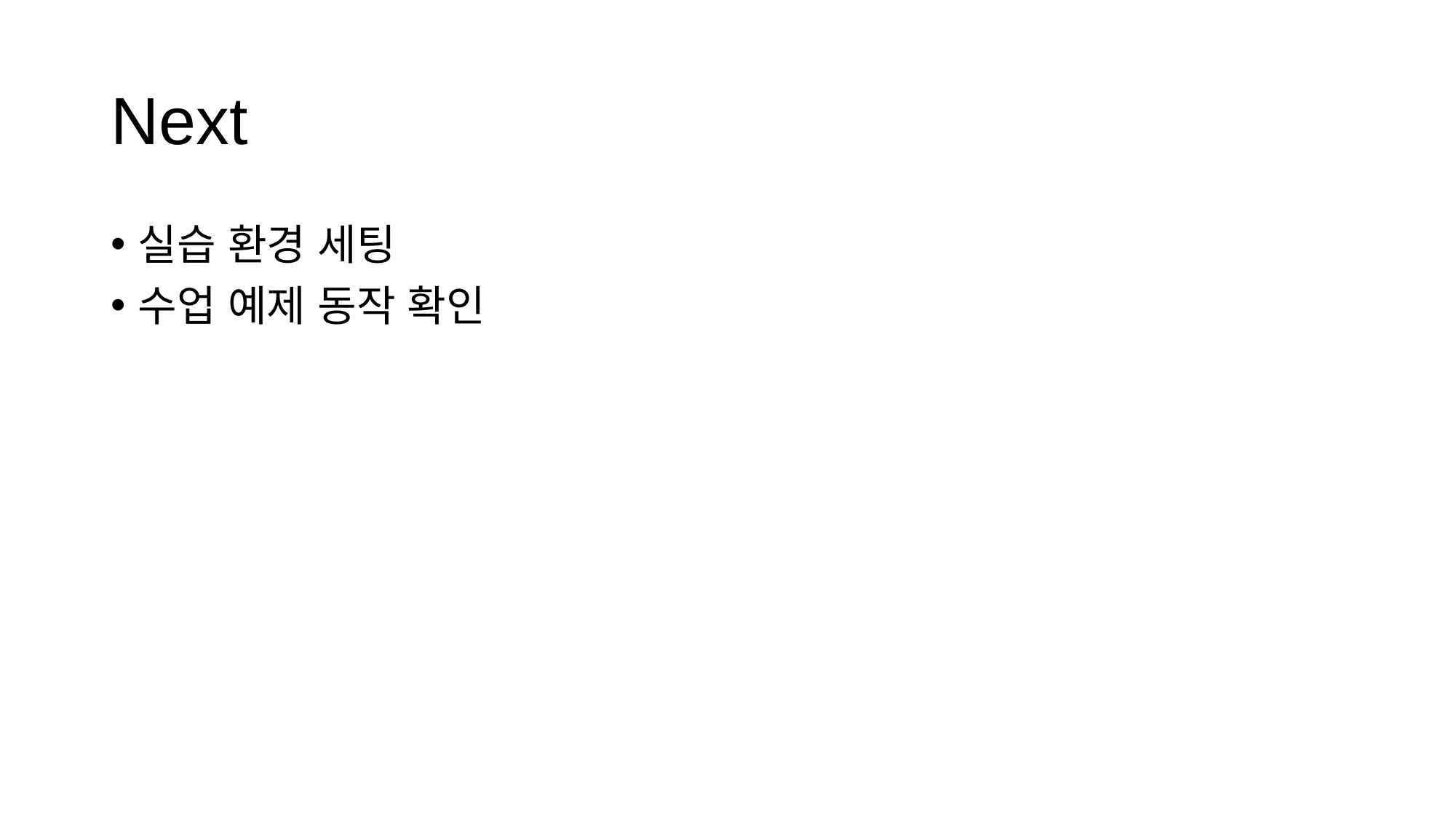

# Next
실습 환경 세팅
수업 예제 동작 확인